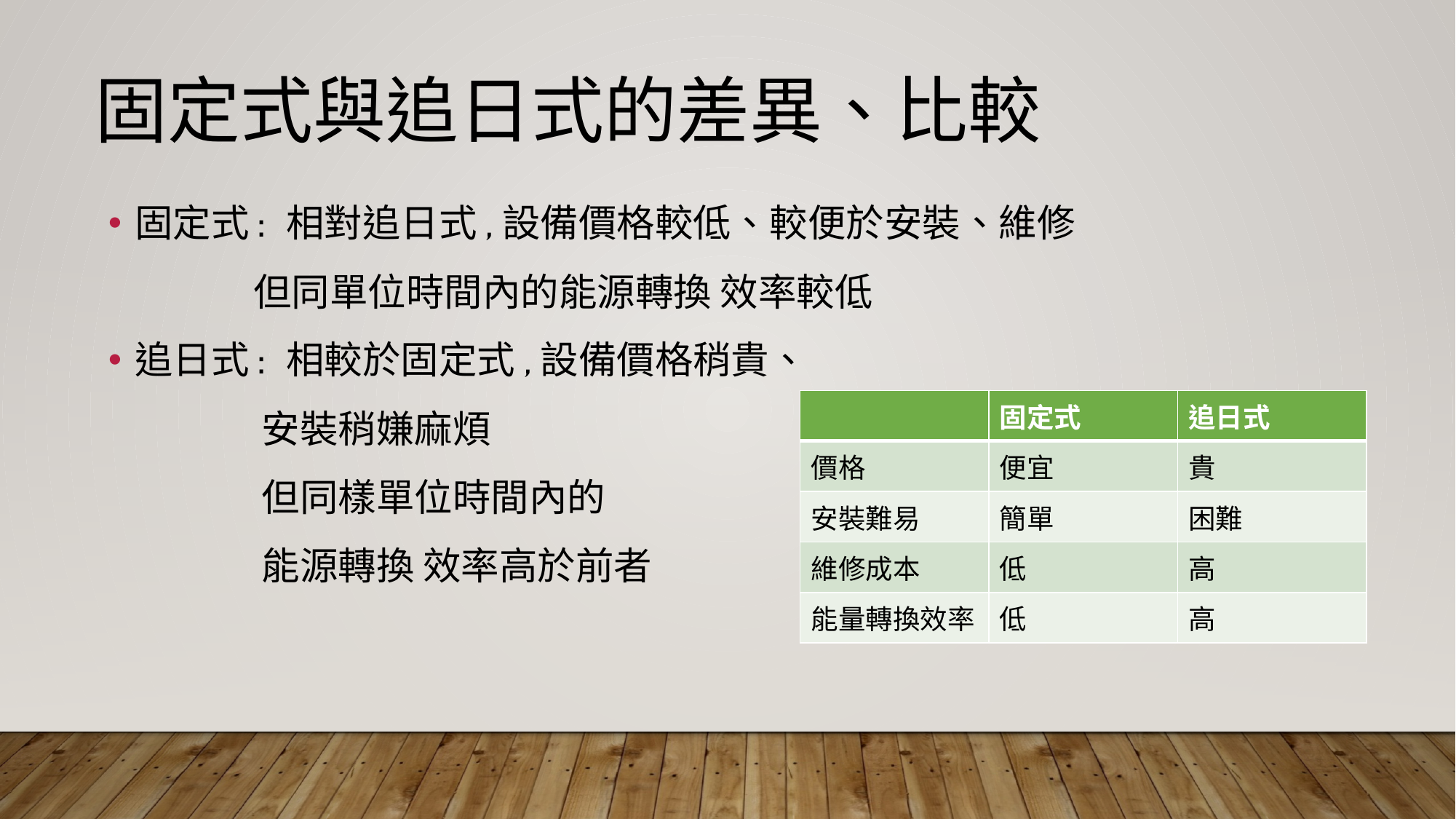

固定式與追日式的差異、比較
固定式: 相對追日式,設備價格較低、較便於安裝、維修
                但同單位時間內的能源轉換 效率較低
追日式: 相較於固定式,設備價格稍貴、
                 安裝稍嫌麻煩
                 但同樣單位時間內的
                 能源轉換 效率高於前者
|  | 固定式 | 追日式 |
| --- | --- | --- |
| 價格 | 便宜 | 貴 |
| 安裝難易 | 簡單 | 困難 |
| 維修成本 | 低 | 高 |
| 能量轉換效率 | 低 | 高 |